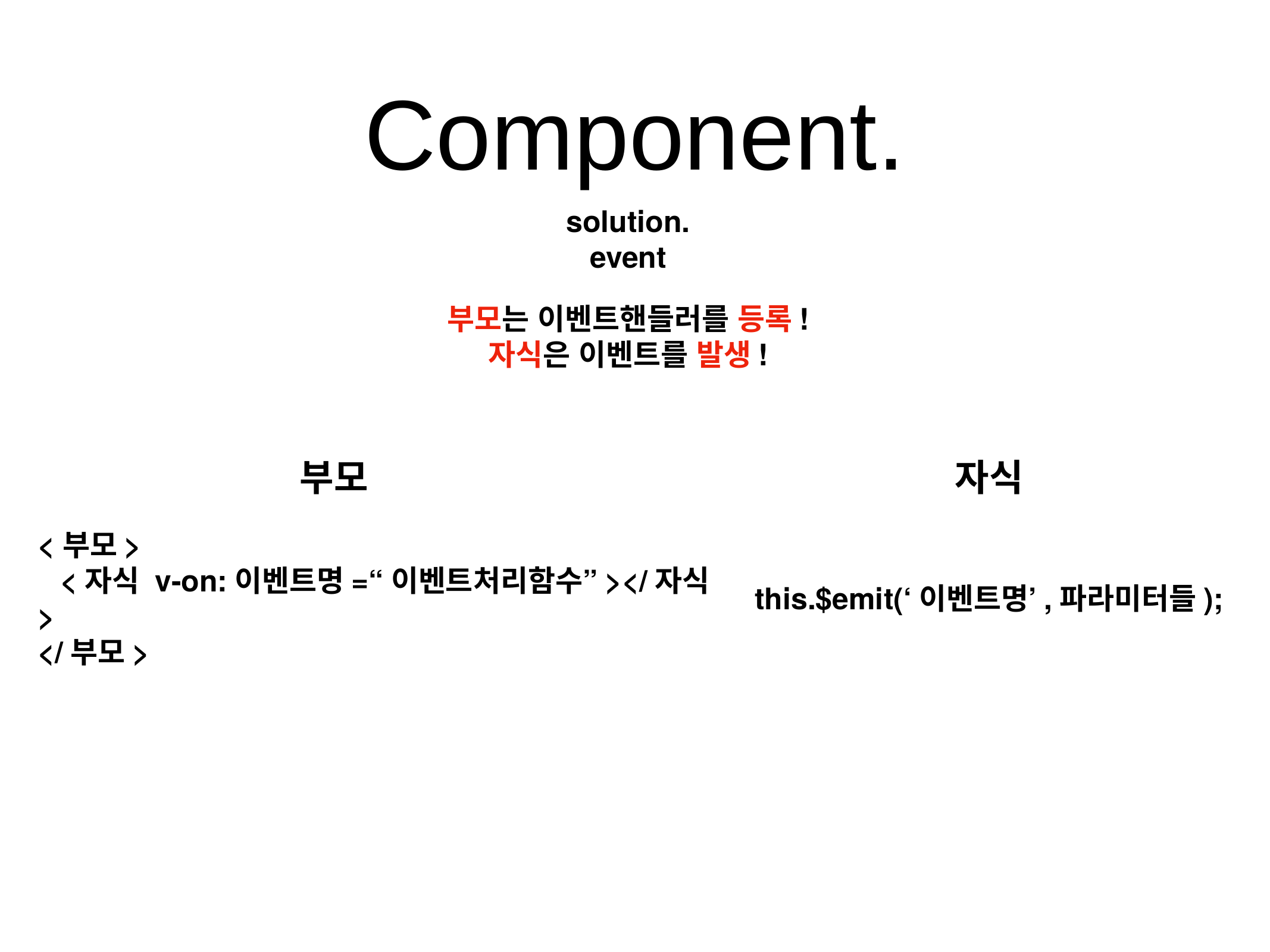

# Component.
solution.
event
부모는 이벤트핸들러를 등록!
자식은 이벤트를 발생!
부모
자식
<부모>
<자식 v-on:이벤트명=“이벤트처리함수”></자식>
</부모>
this.$emit(‘이벤트명’,파라미터들);